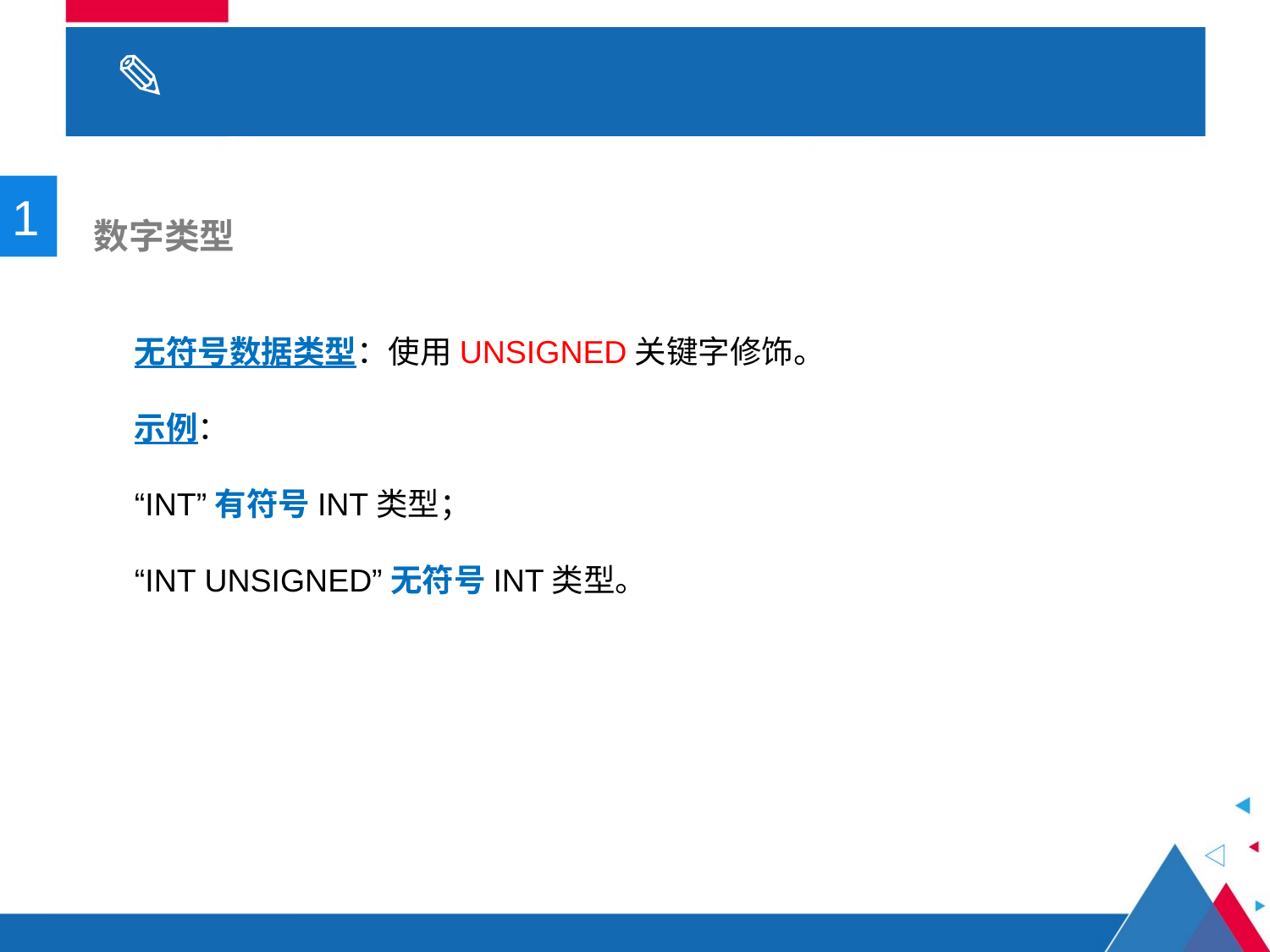

# 3.1 数据类型

1
  数字类型
无符号数据类型：使用UNSIGNED关键字修饰。
示例：
“INT”有符号INT类型；
“INT UNSIGNED”无符号INT类型。